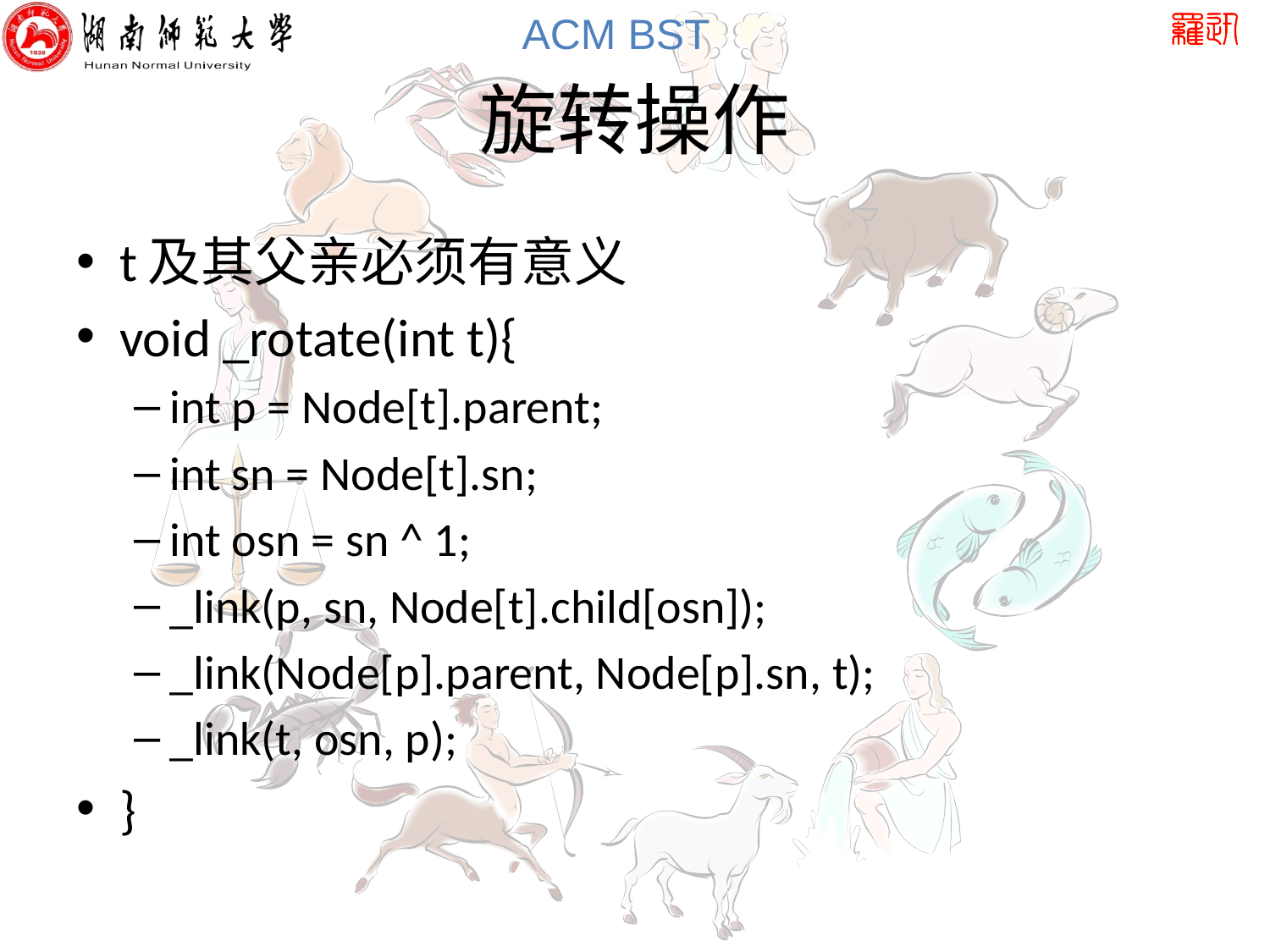

# 旋转操作
t及其父亲必须有意义
void _rotate(int t){
int p = Node[t].parent;
int sn = Node[t].sn;
int osn = sn ^ 1;
_link(p, sn, Node[t].child[osn]);
_link(Node[p].parent, Node[p].sn, t);
_link(t, osn, p);
}